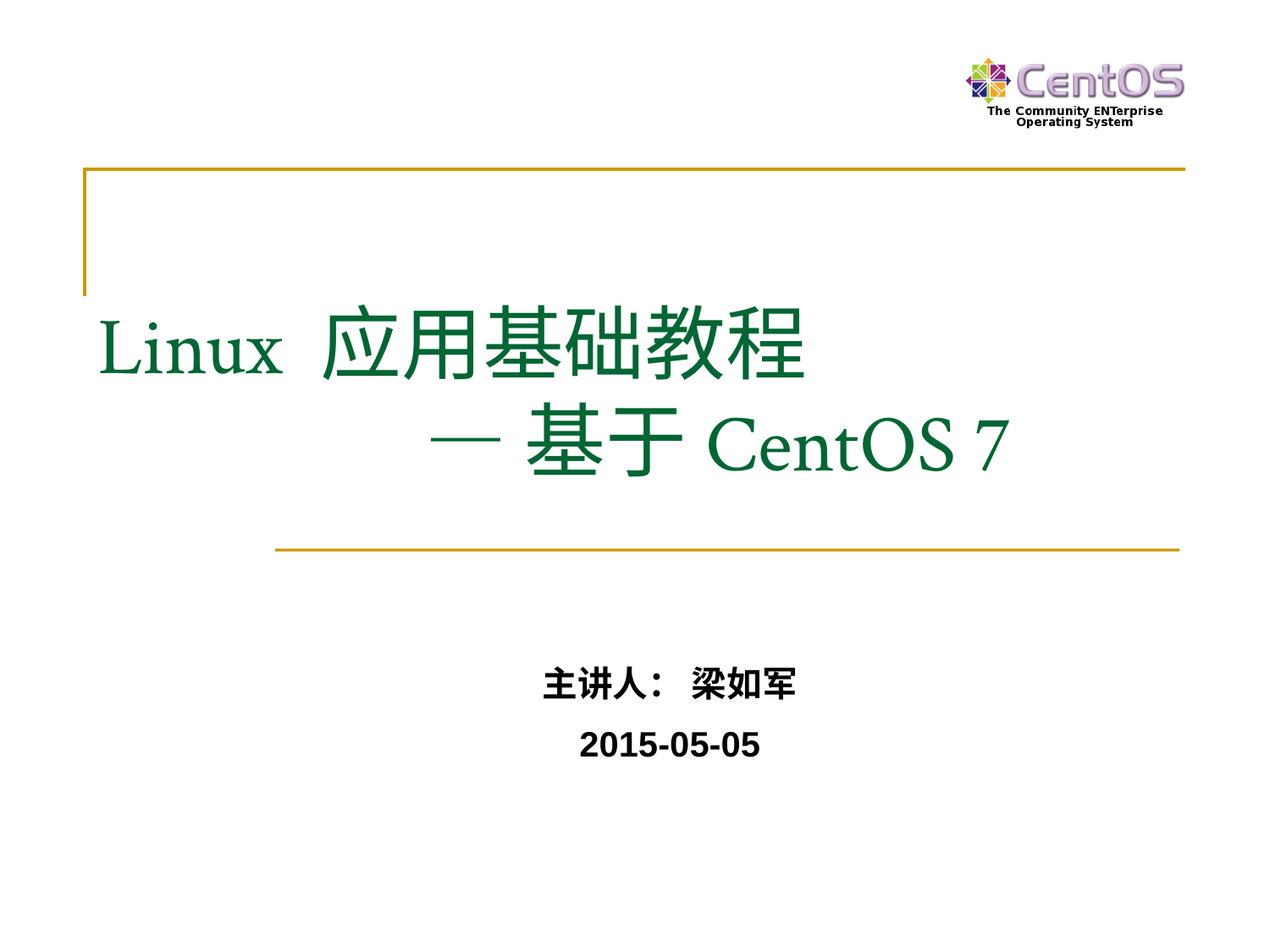

# Linux 应用基础教程 — 基于CentOS 7
主讲人： 梁如军
2015-05-05